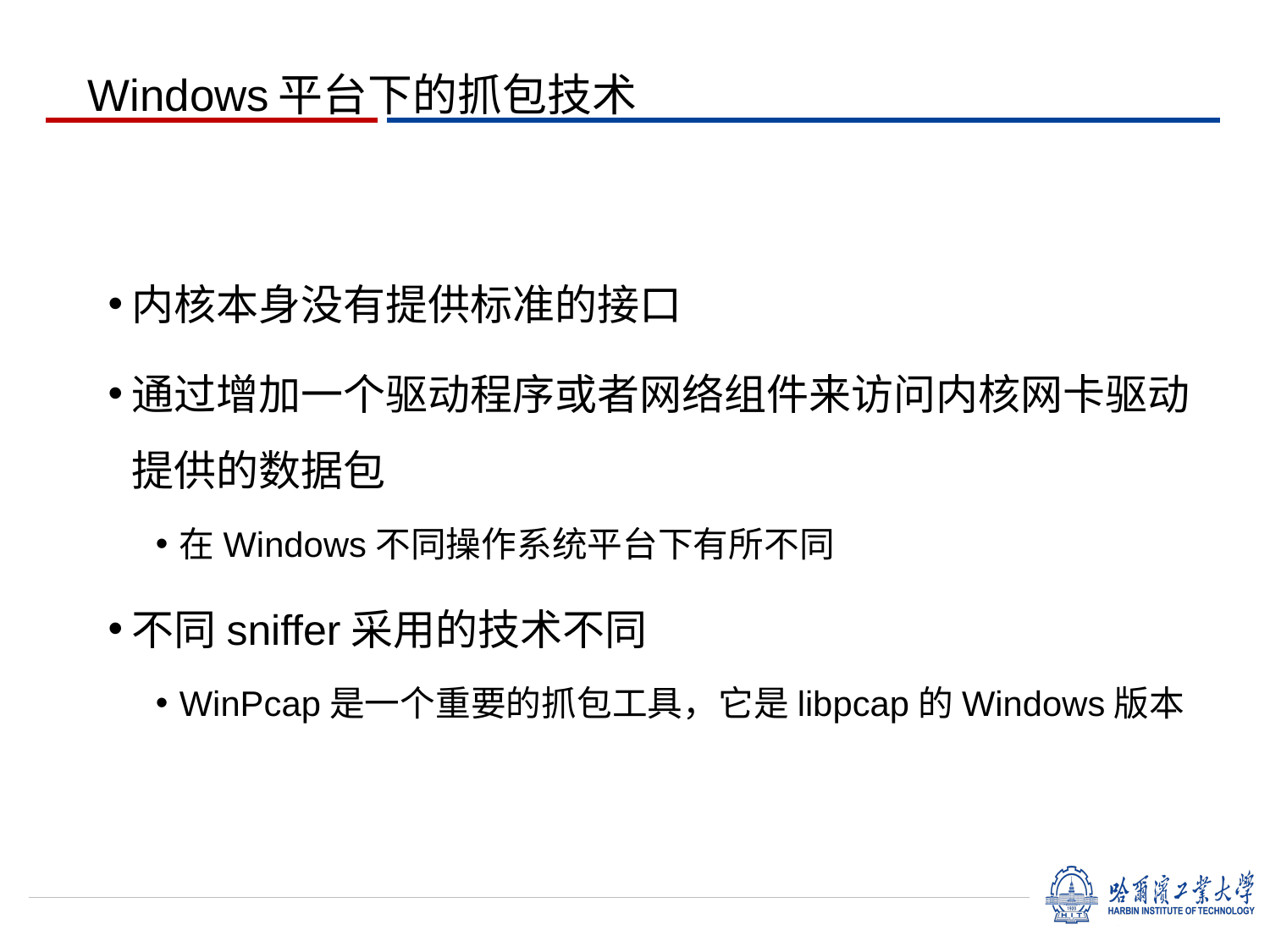

# Windows平台下的抓包技术
内核本身没有提供标准的接口
通过增加一个驱动程序或者网络组件来访问内核网卡驱动提供的数据包
在Windows不同操作系统平台下有所不同
不同sniffer采用的技术不同
WinPcap是一个重要的抓包工具，它是libpcap的Windows版本
31